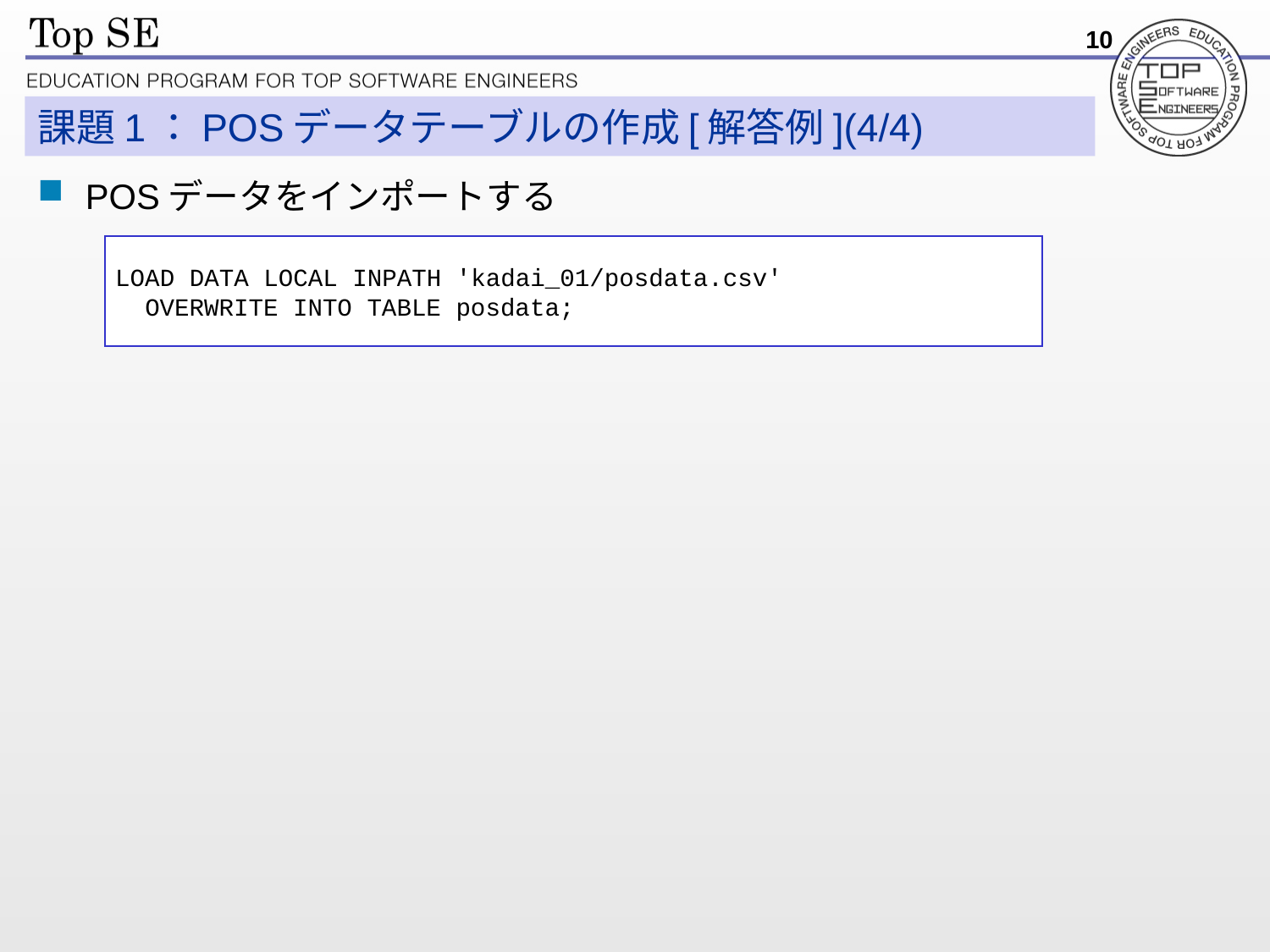

10
# 課題1：POSデータテーブルの作成[解答例](4/4)
POSデータをインポートする

LOAD DATA LOCAL INPATH 'kadai_01/posdata.csv'
  OVERWRITE INTO TABLE posdata;